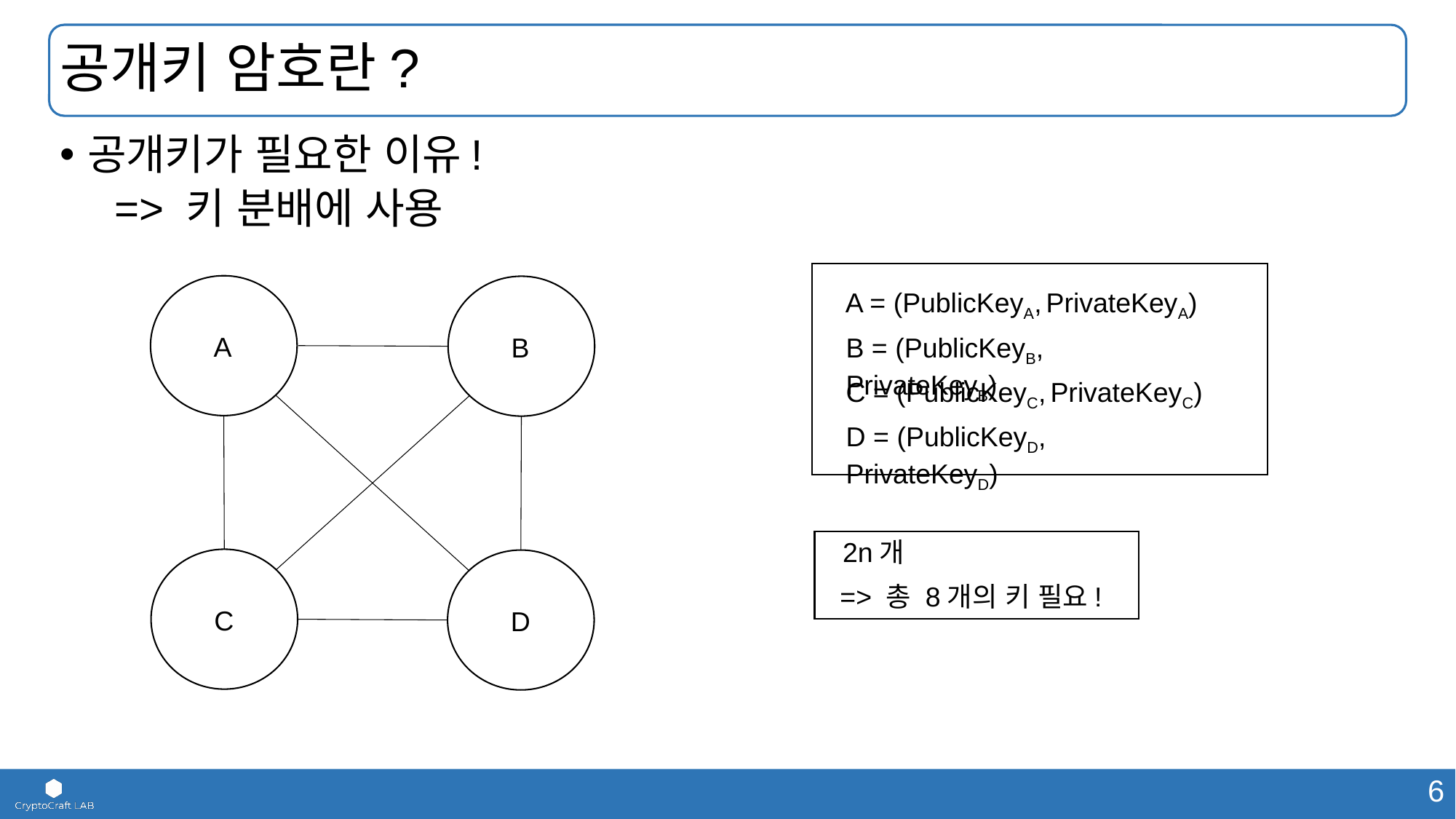

# 공개키 암호란?
공개키가 필요한 이유!
=> 키 분배에 사용

A = (PublicKeyA, PrivateKeyA)
A
B
B = (PublicKeyB, PrivateKeyB)
C = (PublicKeyC, PrivateKeyC)
D = (PublicKeyD, PrivateKeyD)
2n개

=> 총 8개의 키 필요!
C
D